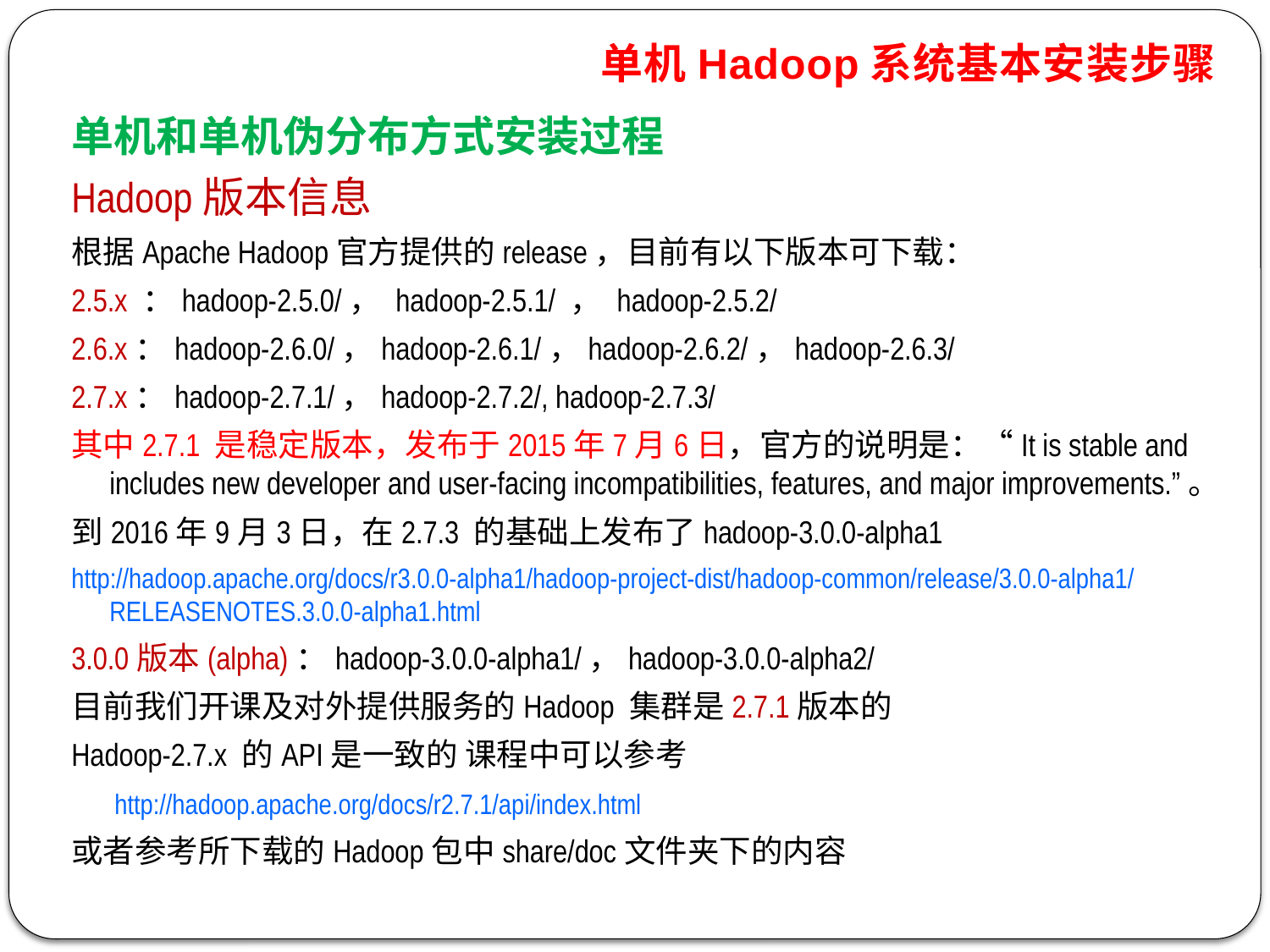

单机Hadoop系统基本安装步骤
单机和单机伪分布方式安装过程
Hadoop版本信息
根据Apache Hadoop官方提供的release，目前有以下版本可下载：
2.5.x ：hadoop-2.5.0/， hadoop-2.5.1/ ， hadoop-2.5.2/
2.6.x：hadoop-2.6.0/，hadoop-2.6.1/，hadoop-2.6.2/，hadoop-2.6.3/
2.7.x：hadoop-2.7.1/，hadoop-2.7.2/, hadoop-2.7.3/
其中2.7.1 是稳定版本，发布于2015年7月6日，官方的说明是：“It is stable and includes new developer and user-facing incompatibilities, features, and major improvements.”。
到2016年9月3日，在2.7.3 的基础上发布了hadoop-3.0.0-alpha1
http://hadoop.apache.org/docs/r3.0.0-alpha1/hadoop-project-dist/hadoop-common/release/3.0.0-alpha1/RELEASENOTES.3.0.0-alpha1.html
3.0.0版本(alpha)：hadoop-3.0.0-alpha1/，hadoop-3.0.0-alpha2/
目前我们开课及对外提供服务的Hadoop 集群是2.7.1版本的
Hadoop-2.7.x 的API是一致的 课程中可以参考
      http://hadoop.apache.org/docs/r2.7.1/api/index.html
或者参考所下载的Hadoop包中share/doc文件夹下的内容